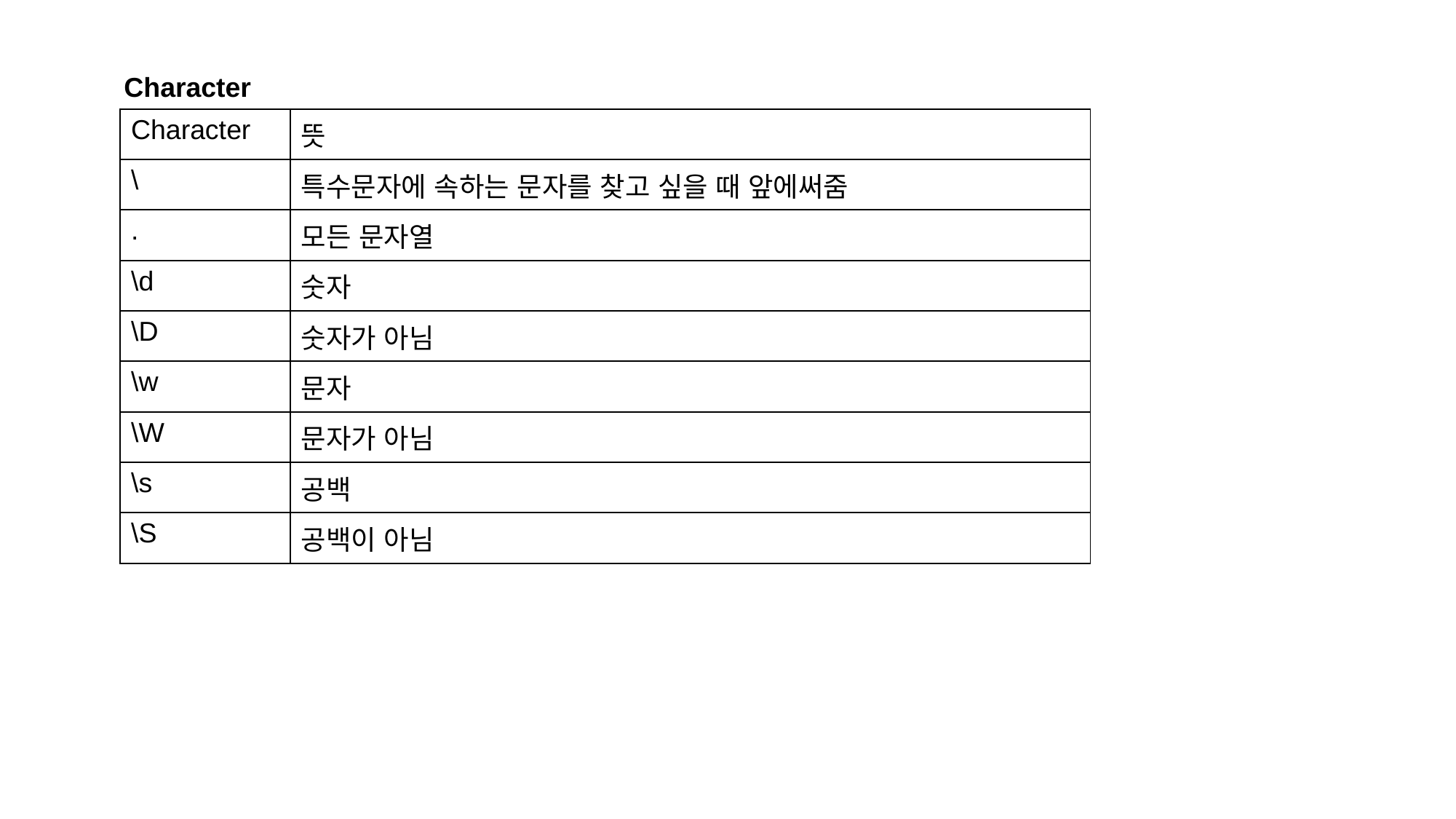

Character
| Character | 뜻 |
| --- | --- |
| \ | 특수문자에 속하는 문자를 찾고 싶을 때 앞에써줌 |
| . | 모든 문자열 |
| \d | 숫자 |
| \D | 숫자가 아님 |
| \w | 문자 |
| \W | 문자가 아님 |
| \s | 공백 |
| \S | 공백이 아님 |